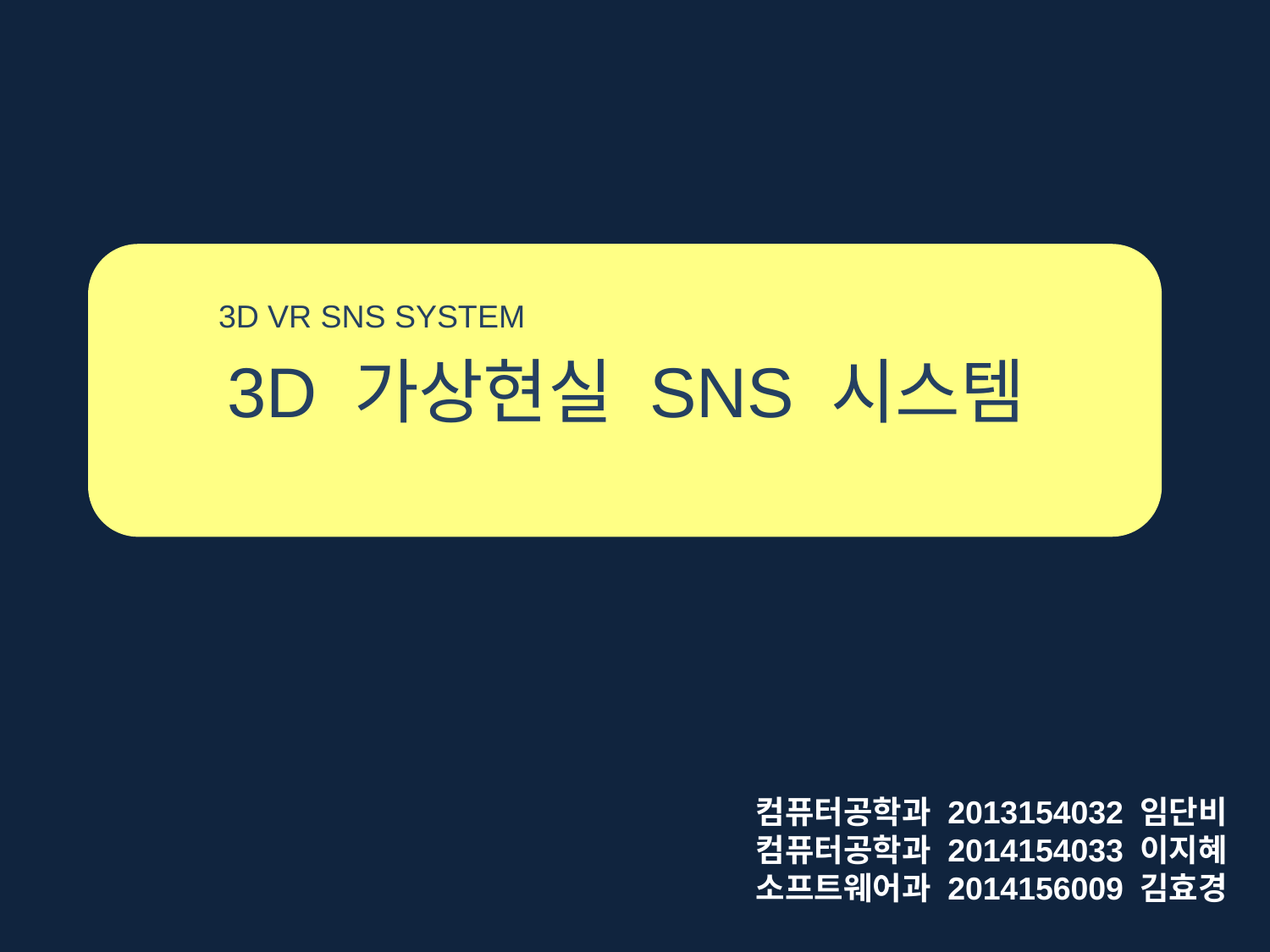

3D VR SNS SYSTEM
3D 가상현실 SNS 시스템
      컴퓨터공학과 2013154032 임단비
      컴퓨터공학과 2014154033 이지혜
      소프트웨어과 2014156009 김효경